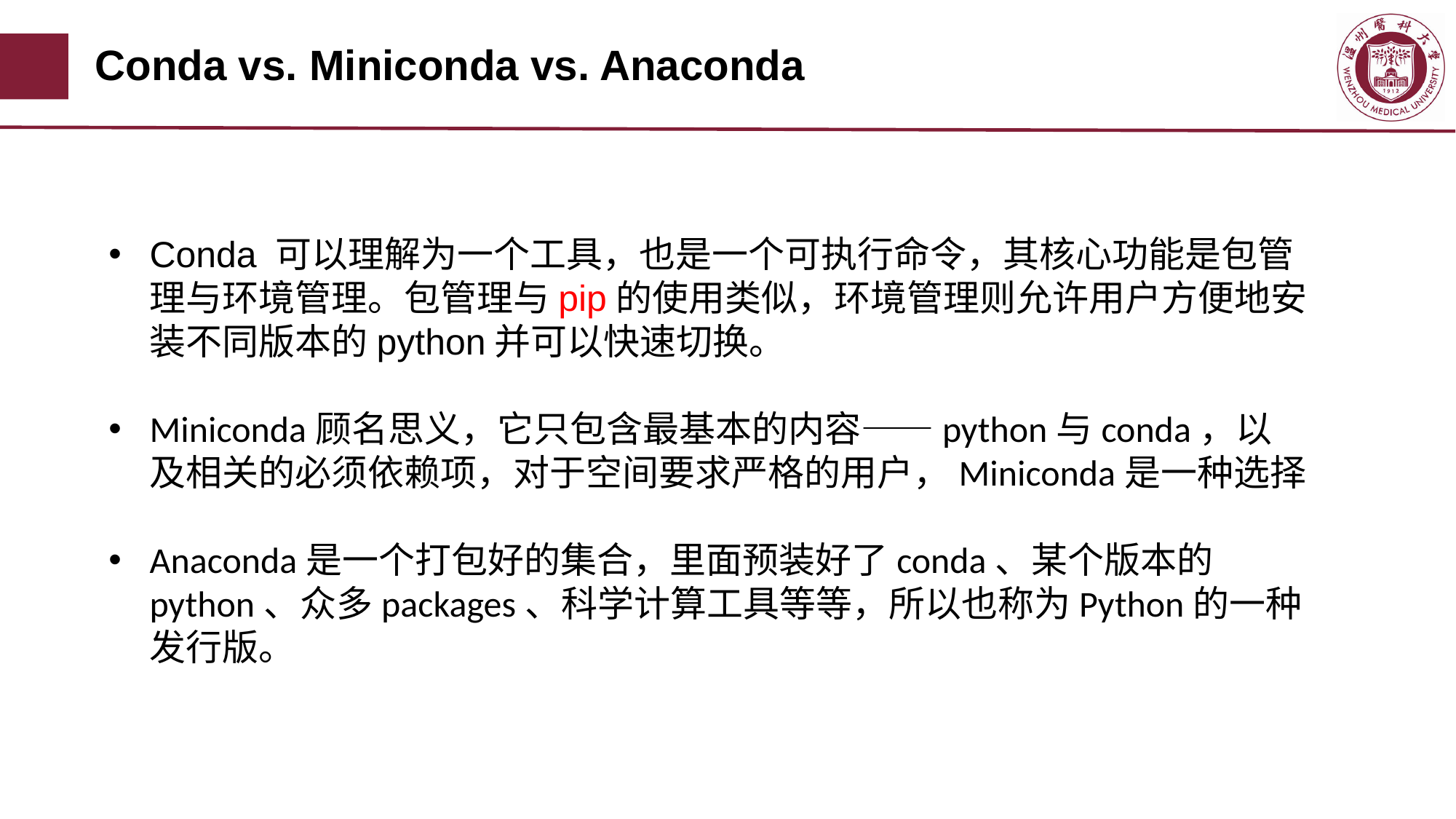

# Conda vs. Miniconda vs. Anaconda
Conda 可以理解为一个工具，也是一个可执行命令，其核心功能是包管理与环境管理。包管理与pip的使用类似，环境管理则允许用户方便地安装不同版本的python并可以快速切换。

Miniconda顾名思义，它只包含最基本的内容——python与conda，以及相关的必须依赖项，对于空间要求严格的用户，Miniconda是一种选择

Anaconda是一个打包好的集合，里面预装好了conda、某个版本的python、众多packages、科学计算工具等等，所以也称为Python的一种发行版。